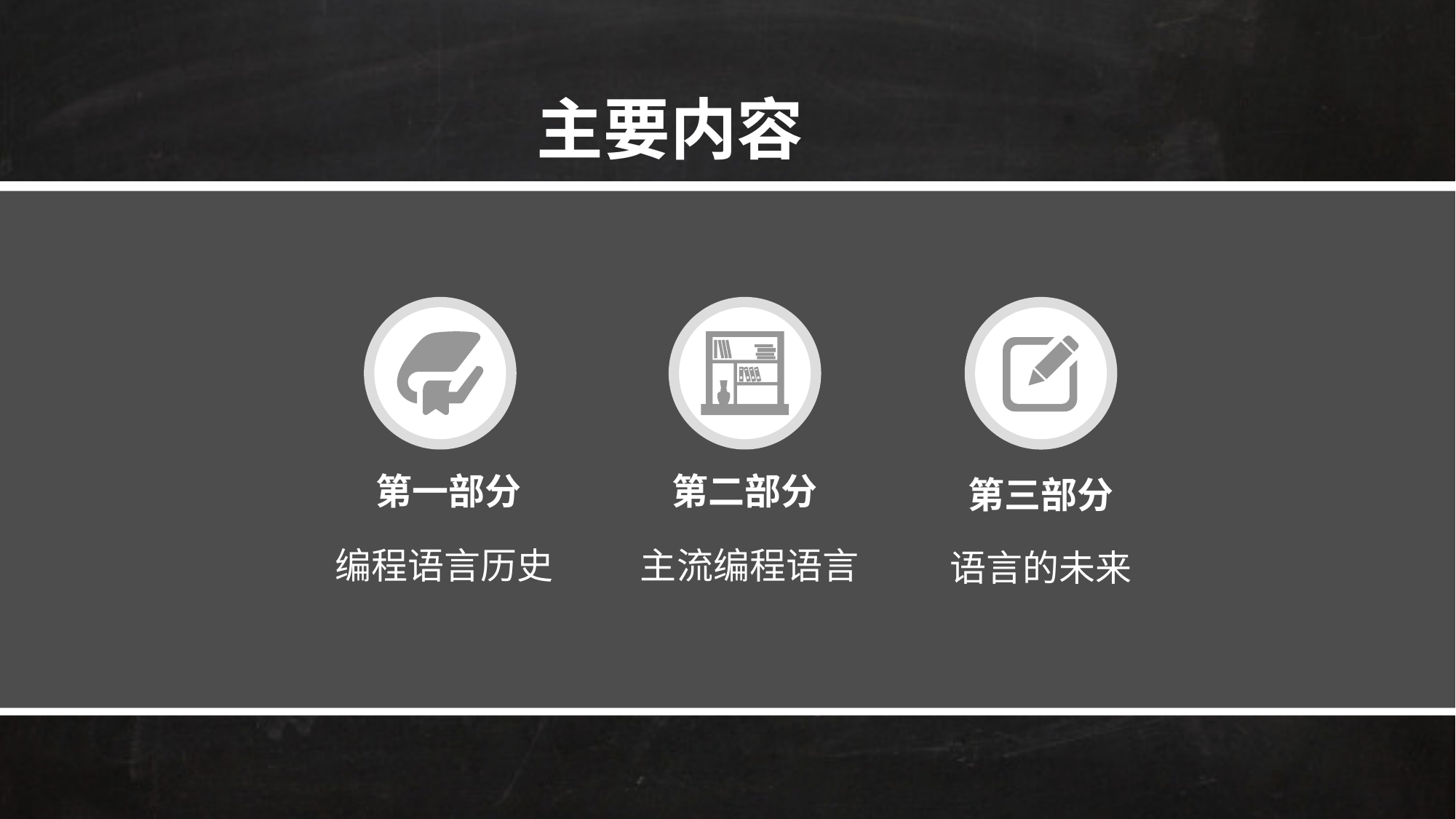

主要内容

第一部分
第二部分
第三部分
编程语言历史
主流编程语言
语言的未来